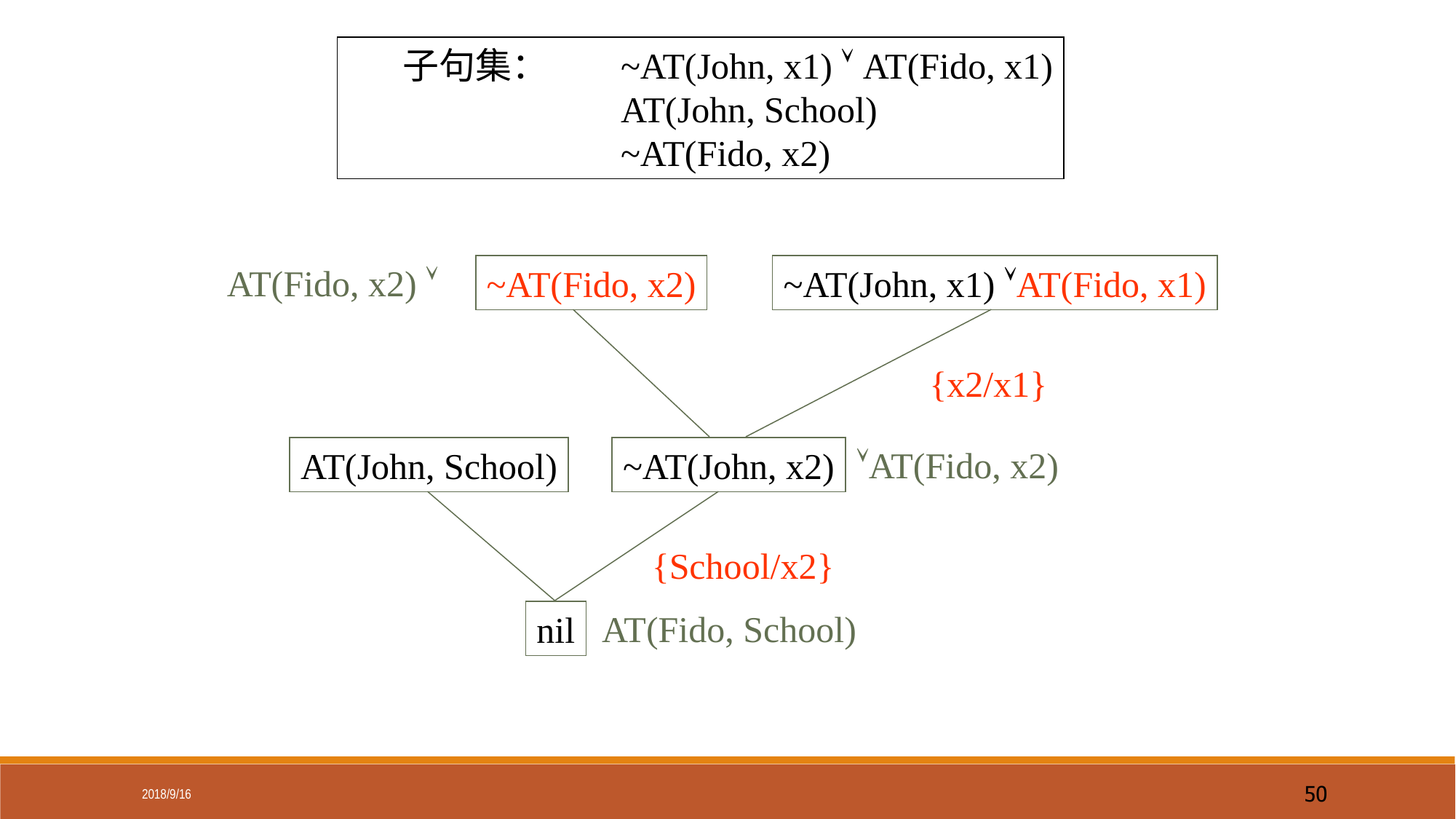

子句集：	~AT(John, x1) ∨ AT(Fido, x1)
		AT(John, School)
		~AT(Fido, x2)
AT(Fido, x2) ∨
~AT(Fido, x2)
~AT(John, x1) ∨AT(Fido, x1)

~AT(John, x2)
{x2/x1}
∨AT(Fido, x2)
AT(John, School)

nil
{School/x2}
AT(Fido, School)
2018/9/16
50